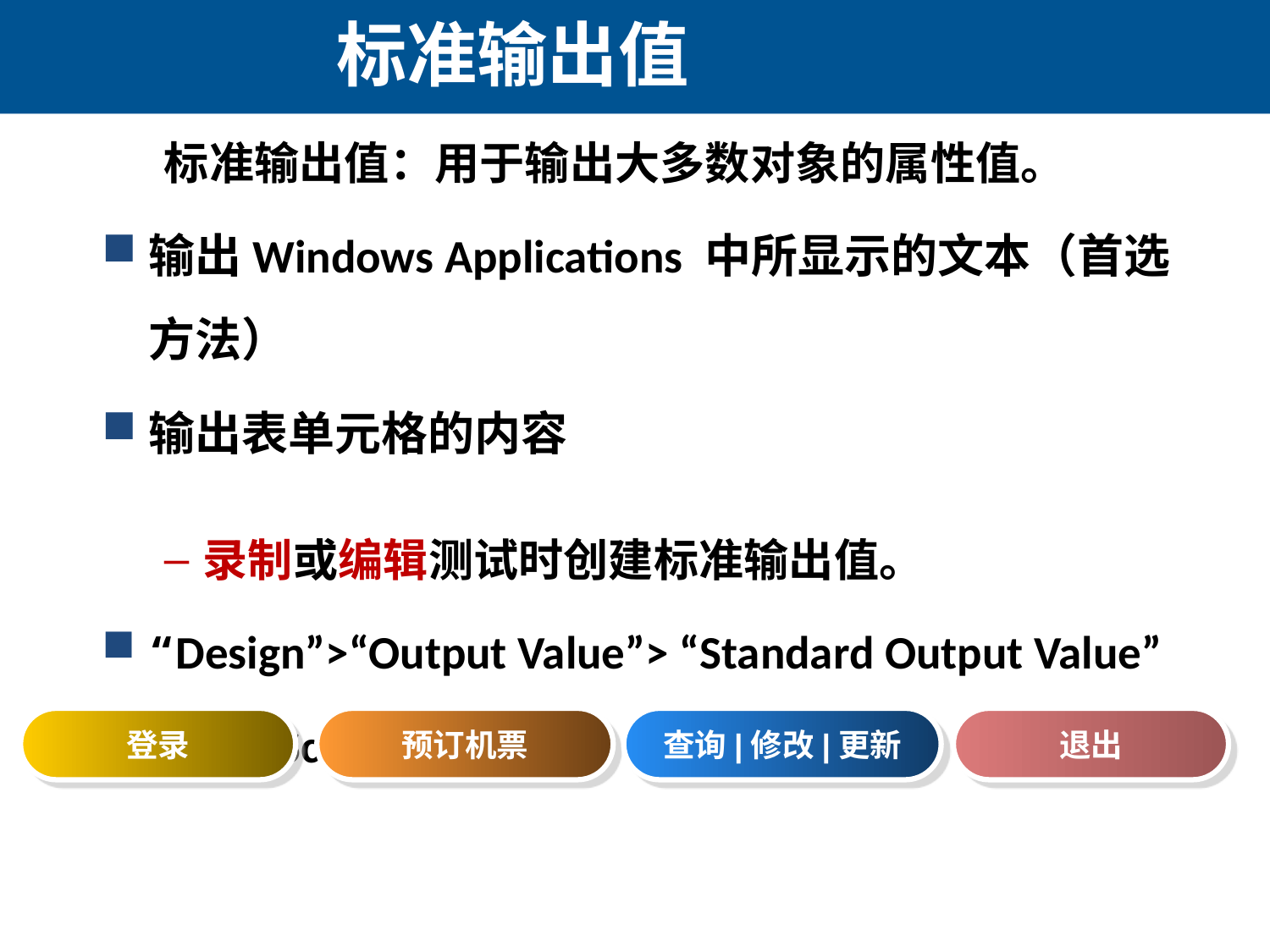

# 标准输出值
标准输出值：用于输出大多数对象的属性值。
输出Windows Applications 中所显示的文本（首选方法）
输出表单元格的内容

录制或编辑测试时创建标准输出值。
“Design”>“Output Value”> “Standard Output Value”
Active Screen

登录
预订机票
查询|修改|更新
退出